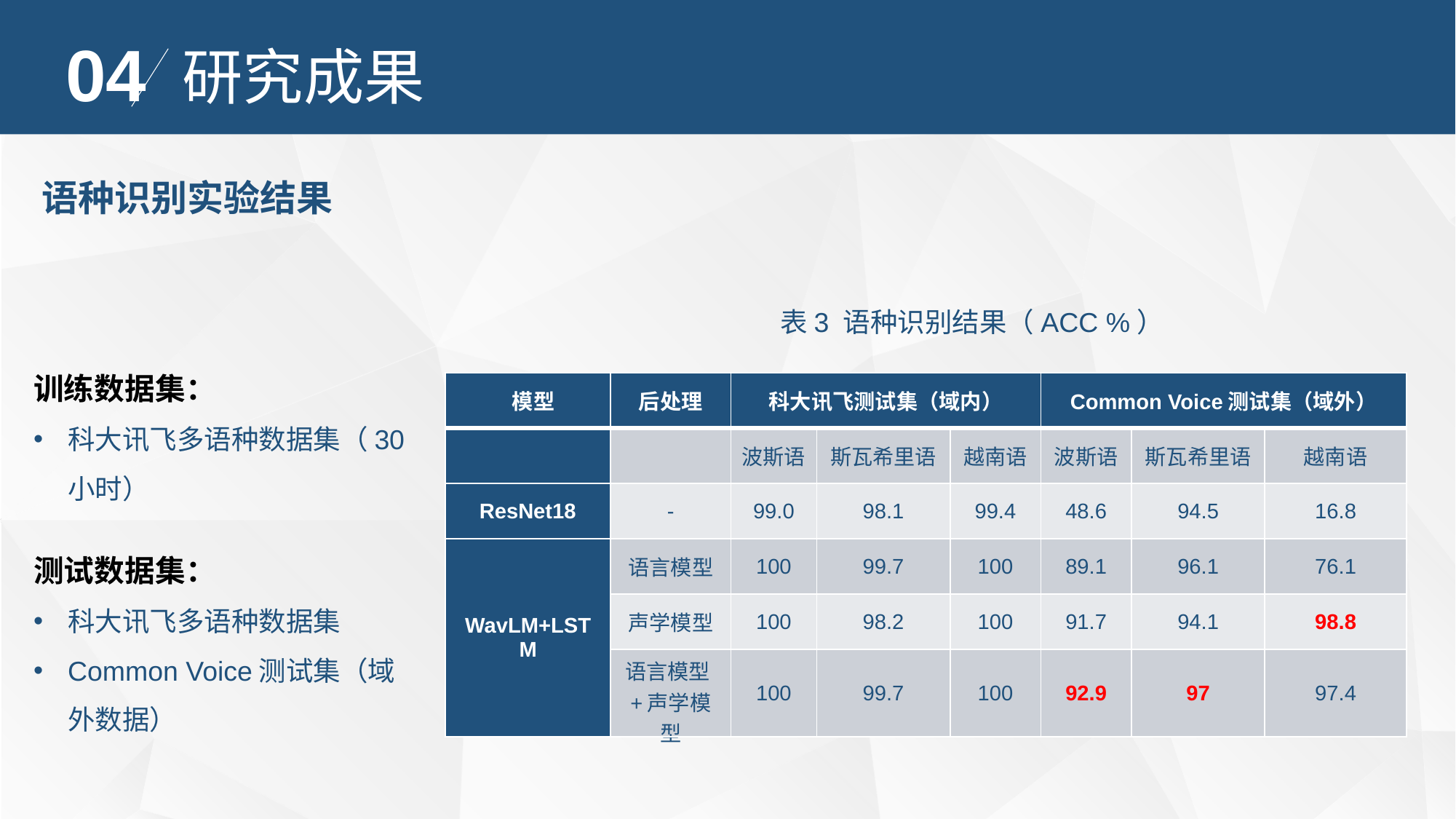

04
研究成果
语种识别实验结果
表3 语种识别结果（ACC %）
训练数据集：
科大讯飞多语种数据集（30小时）

测试数据集：
科大讯飞多语种数据集
Common Voice测试集（域外数据）
| 模型 | 后处理 | 科大讯飞测试集（域内） |  |  | Common Voice测试集（域外） |  |  |
| --- | --- | --- | --- | --- | --- | --- | --- |
|  |  | 波斯语 | 斯瓦希里语 | 越南语 | 波斯语 | 斯瓦希里语 | 越南语 |
| ResNet18 | - | 99.0 | 98.1 | 99.4 | 48.6 | 94.5 | 16.8 |
| WavLM+LSTM | 语言模型 | 100 | 99.7 | 100 | 89.1 | 96.1 | 76.1 |
|  | 声学模型 | 100 | 98.2 | 100 | 91.7 | 94.1 | 98.8 |
|  | 语言模型+声学模型 | 100 | 99.7 | 100 | 92.9 | 97 | 97.4 |